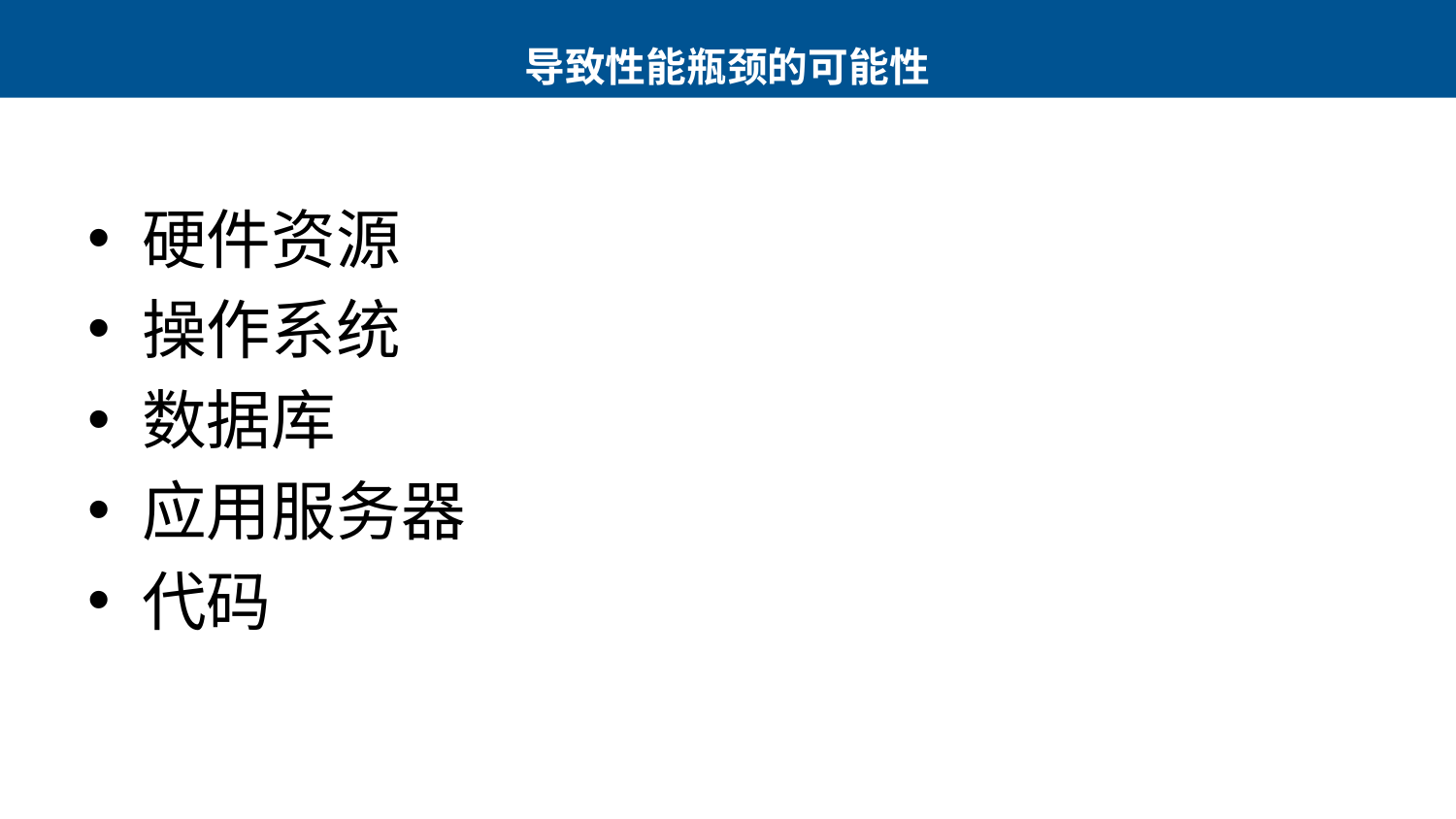

# 导致性能瓶颈的可能性
硬件资源
操作系统
数据库
应用服务器
代码